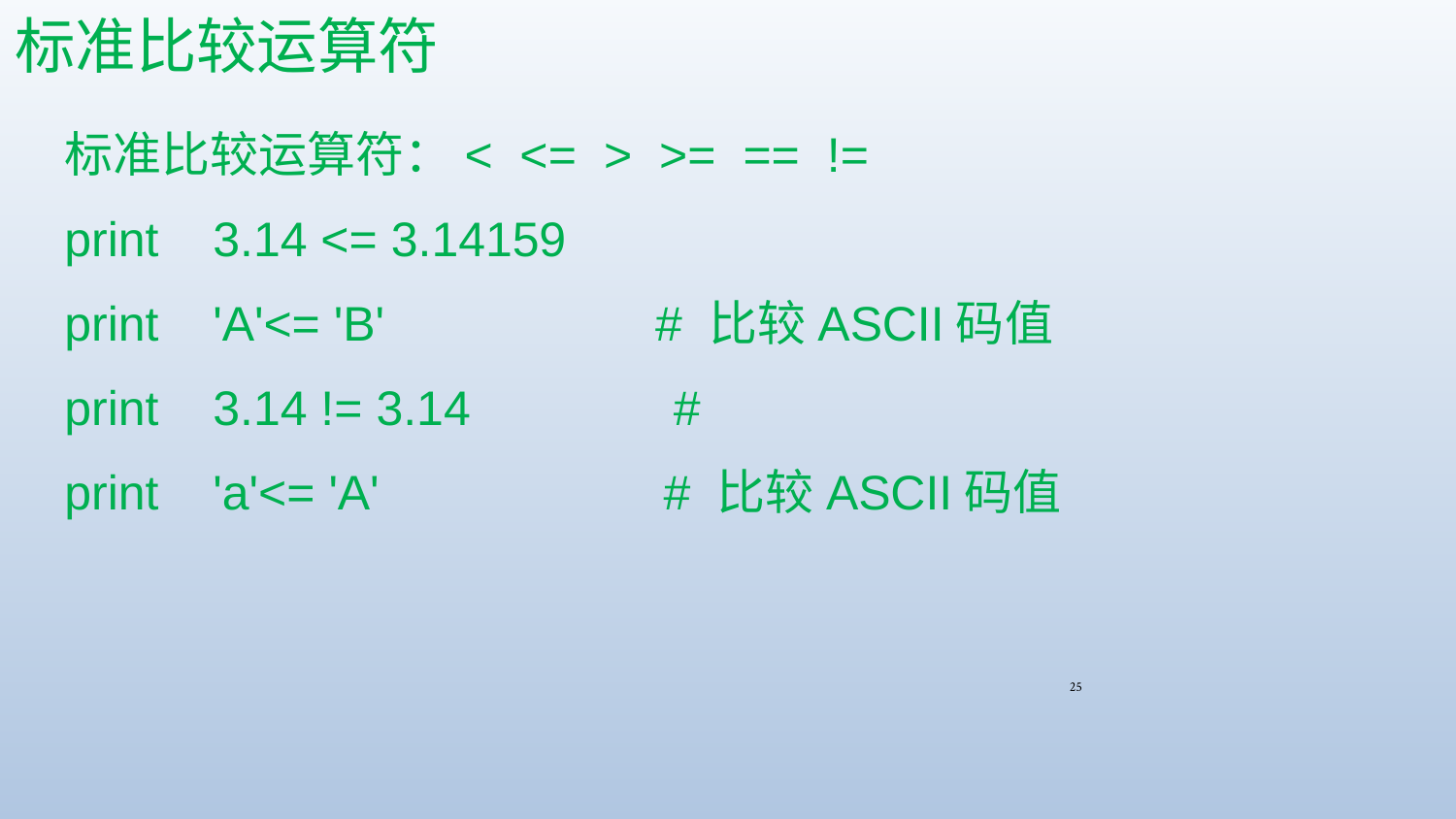

# 标准比较运算符
标准比较运算符：<  <=  >  >=  ==  !=
print    3.14 <= 3.14159
print    'A'<= 'B'                    # 比较ASCII码值
print    3.14 != 3.14               #
print    'a'<= 'A'                     # 比较ASCII码值

25